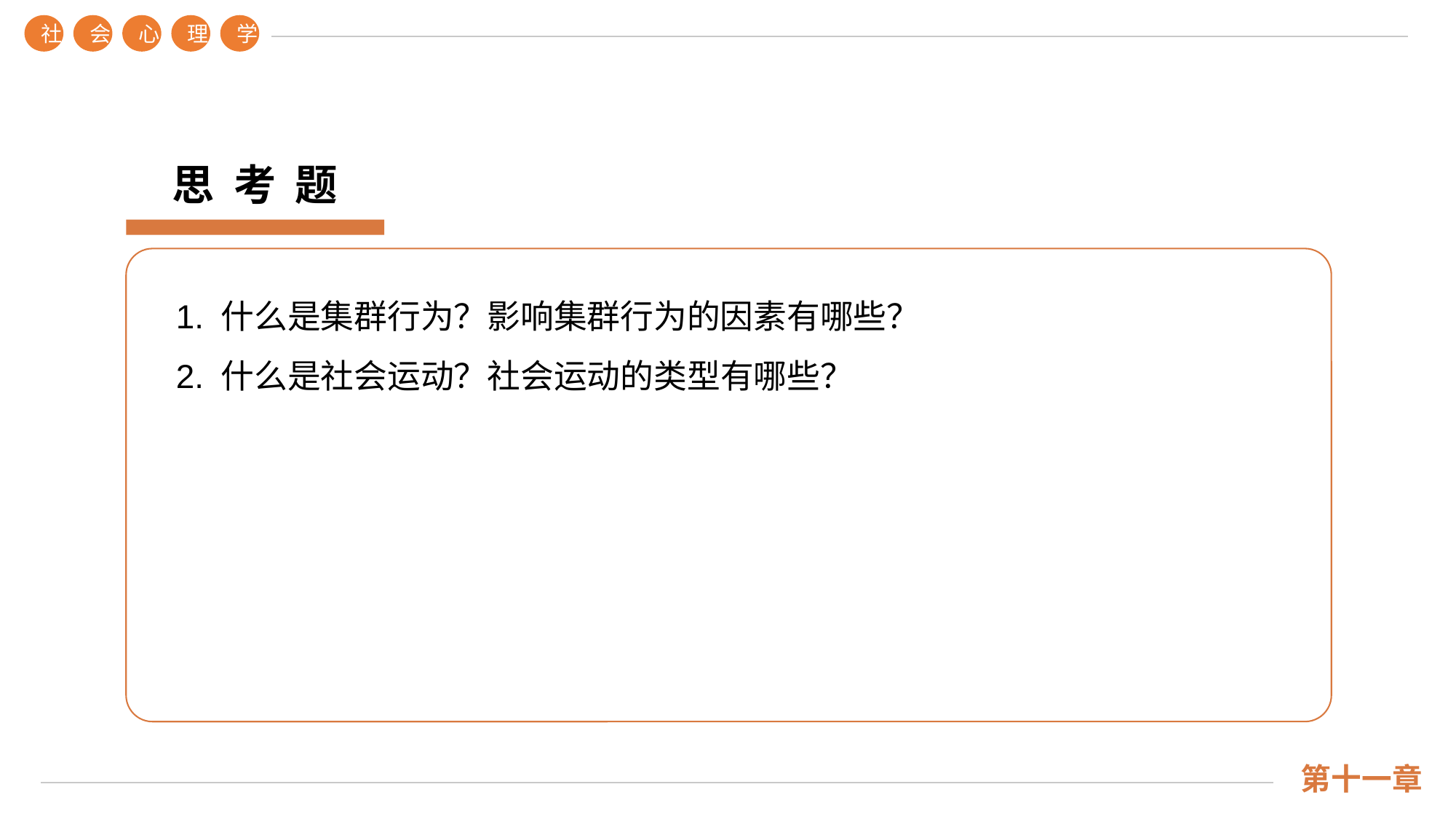

社
会
心
理
学

思  考  题

1. 什么是集群行为？影响集群行为的因素有哪些？
2. 什么是社会运动？社会运动的类型有哪些？
第十一章